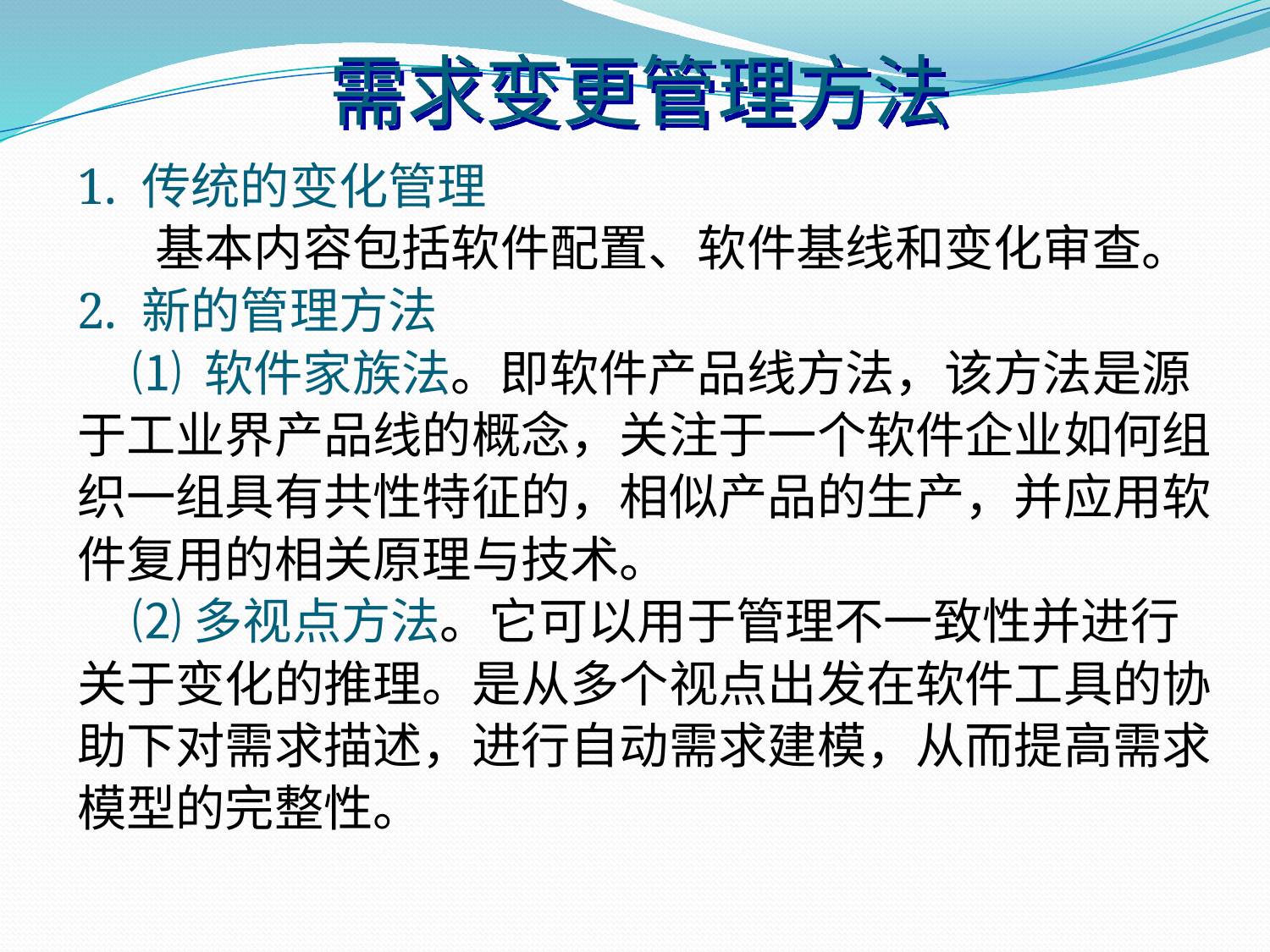

需求变更管理方法
1. 传统的变化管理
      基本内容包括软件配置、软件基线和变化审查。
2. 新的管理方法
     ⑴ 软件家族法。即软件产品线方法，该方法是源于工业界产品线的概念，关注于一个软件企业如何组织一组具有共性特征的，相似产品的生产，并应用软件复用的相关原理与技术。
     ⑵多视点方法。它可以用于管理不一致性并进行关于变化的推理。是从多个视点出发在软件工具的协助下对需求描述，进行自动需求建模，从而提高需求模型的完整性。